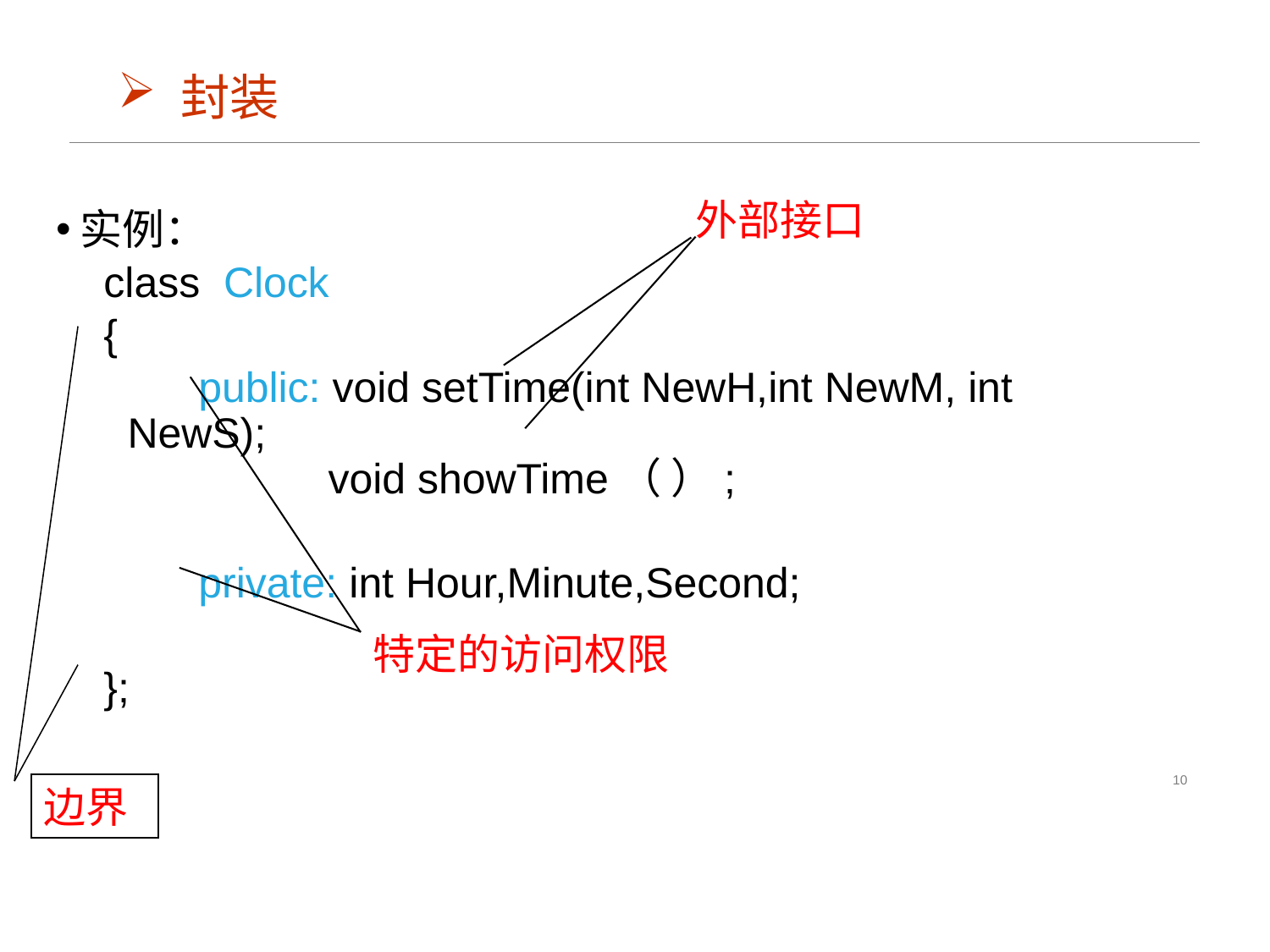

封装

外部接口

实例：
class  Clock
{
        public: void setTime(int NewH,int NewM, int NewS);
                 void showTime（ ）;

        private: int Hour,Minute,Second;

};

边界

特定的访问权限
10